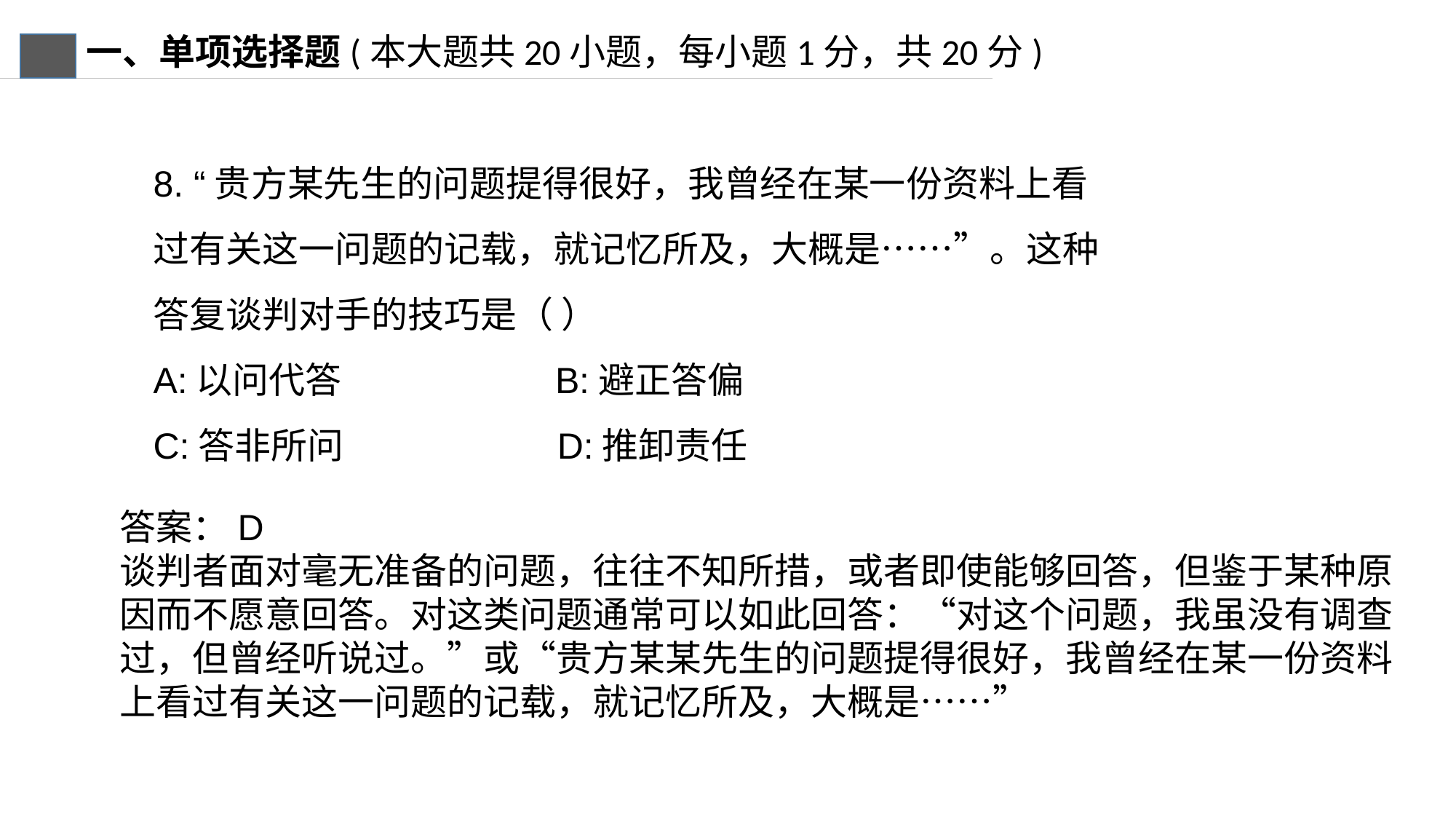

一、单项选择题(本大题共20小题，每小题1分，共20分)

8. “贵方某先生的问题提得很好，我曾经在某一份资料上看过有关这一问题的记载，就记忆所及，大概是……”。这种答复谈判对手的技巧是（ ）
A:以问代答                         B:避正答偏
C:答非所问                         D:推卸责任
答案：D
谈判者面对毫无准备的问题，往往不知所措，或者即使能够回答，但鉴于某种原因而不愿意回答。对这类问题通常可以如此回答：“对这个问题，我虽没有调查过，但曾经听说过。”或“贵方某某先生的问题提得很好，我曾经在某一份资料上看过有关这一问题的记载，就记忆所及，大概是……”